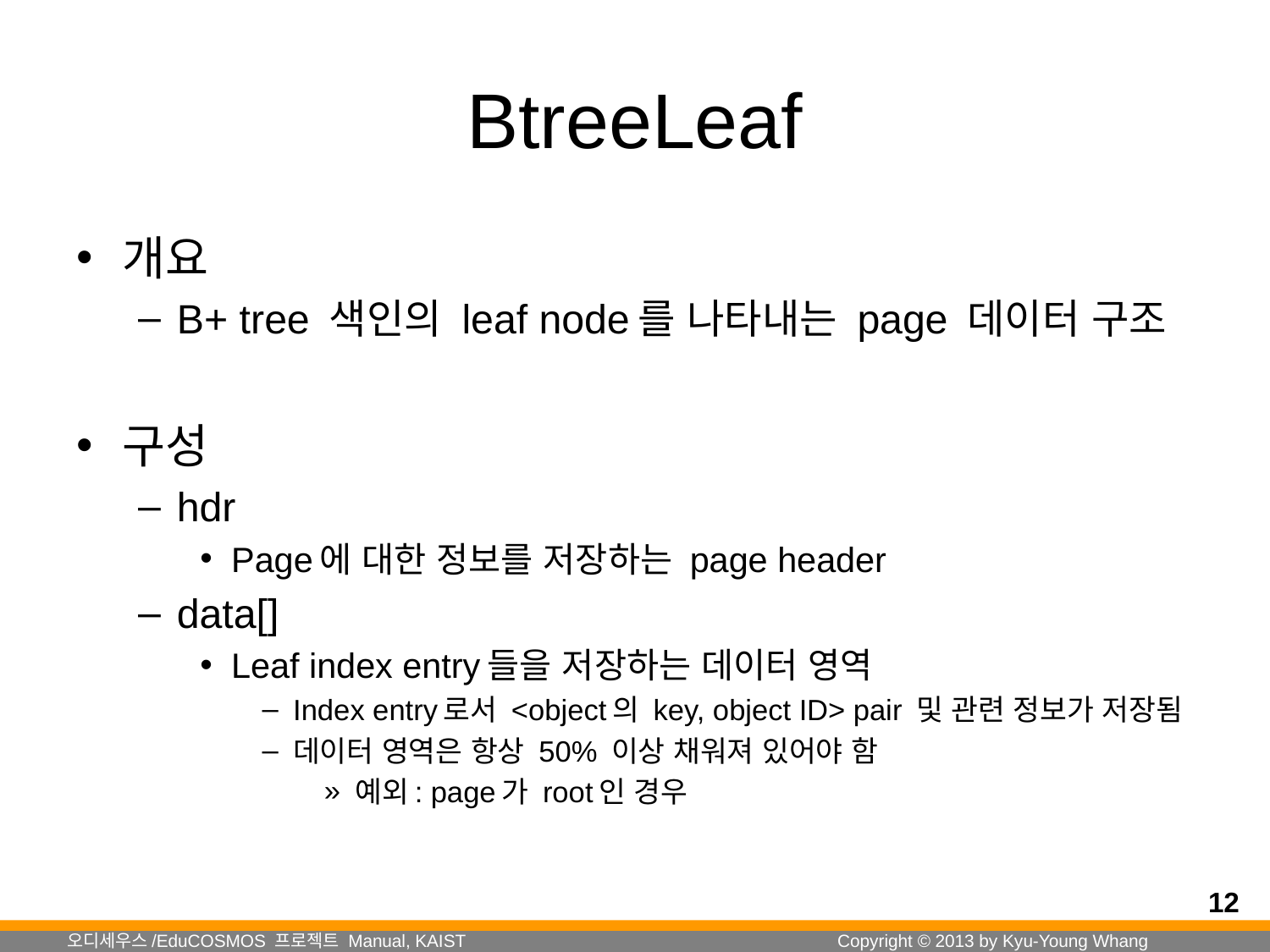

# BtreeLeaf
개요
B+ tree 색인의 leaf node를 나타내는 page 데이터 구조

구성
hdr
Page에 대한 정보를 저장하는 page header
data[]
Leaf index entry들을 저장하는 데이터 영역
Index entry로서 <object의 key, object ID> pair 및 관련 정보가 저장됨
데이터 영역은 항상 50% 이상 채워져 있어야 함
예외: page가 root인 경우